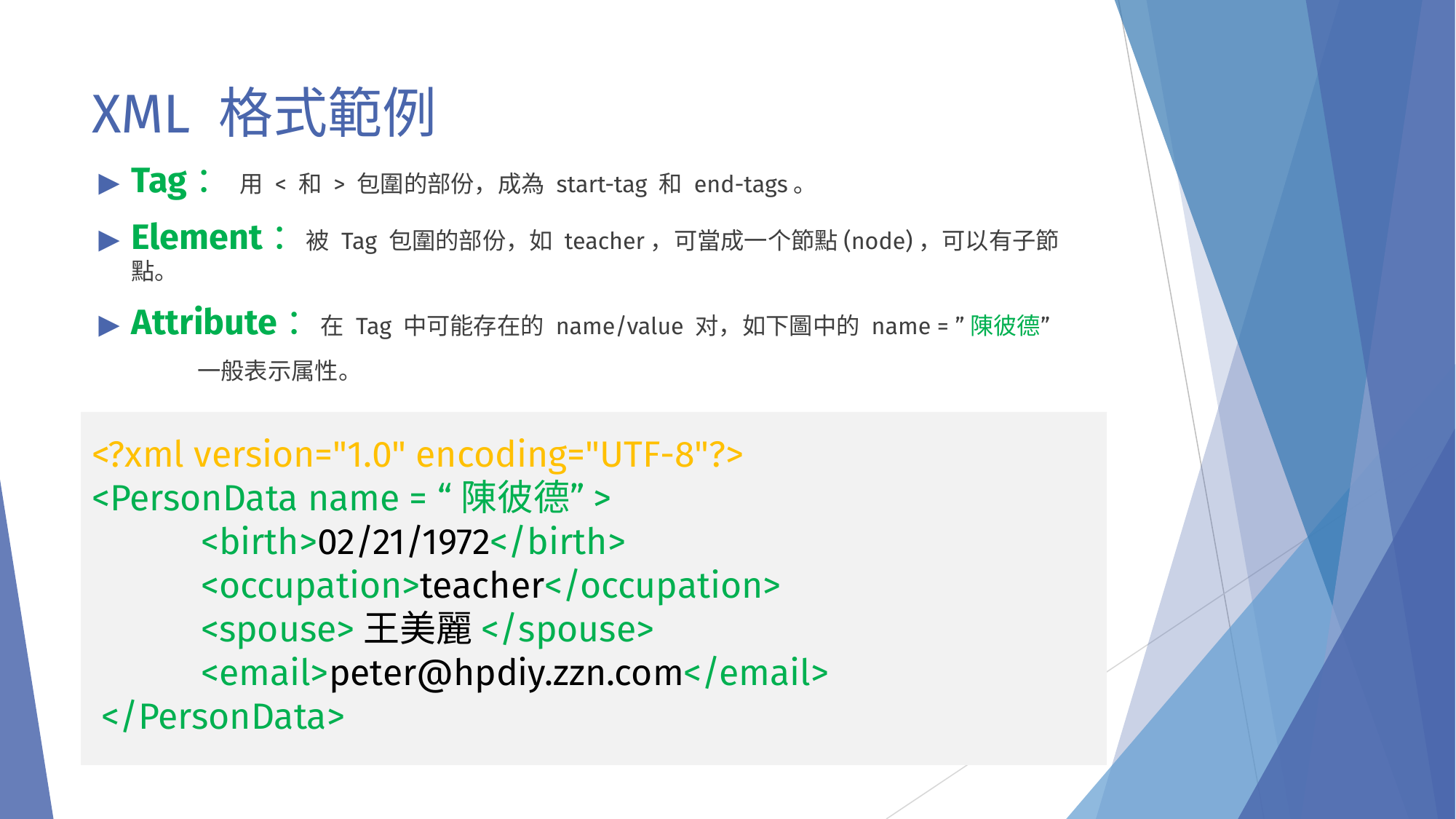

# XML 格式範例
Tag： 用 < 和 > 包圍的部份，成為 start-tag 和 end-tags。
Element：被 Tag 包圍的部份，如 teacher，可當成一个節點(node)，可以有子節點。
Attribute：在 Tag 中可能存在的 name/value 对，如下圖中的 name = ”陳彼德”
	一般表示属性。
<?xml version="1.0" encoding="UTF-8"?>
<PersonData name = “陳彼德”>
	<birth>02/21/1972</birth>
	<occupation>teacher</occupation>
	<spouse>王美麗</spouse>
	<email>peter@hpdiy.zzn.com</email>
 </PersonData>